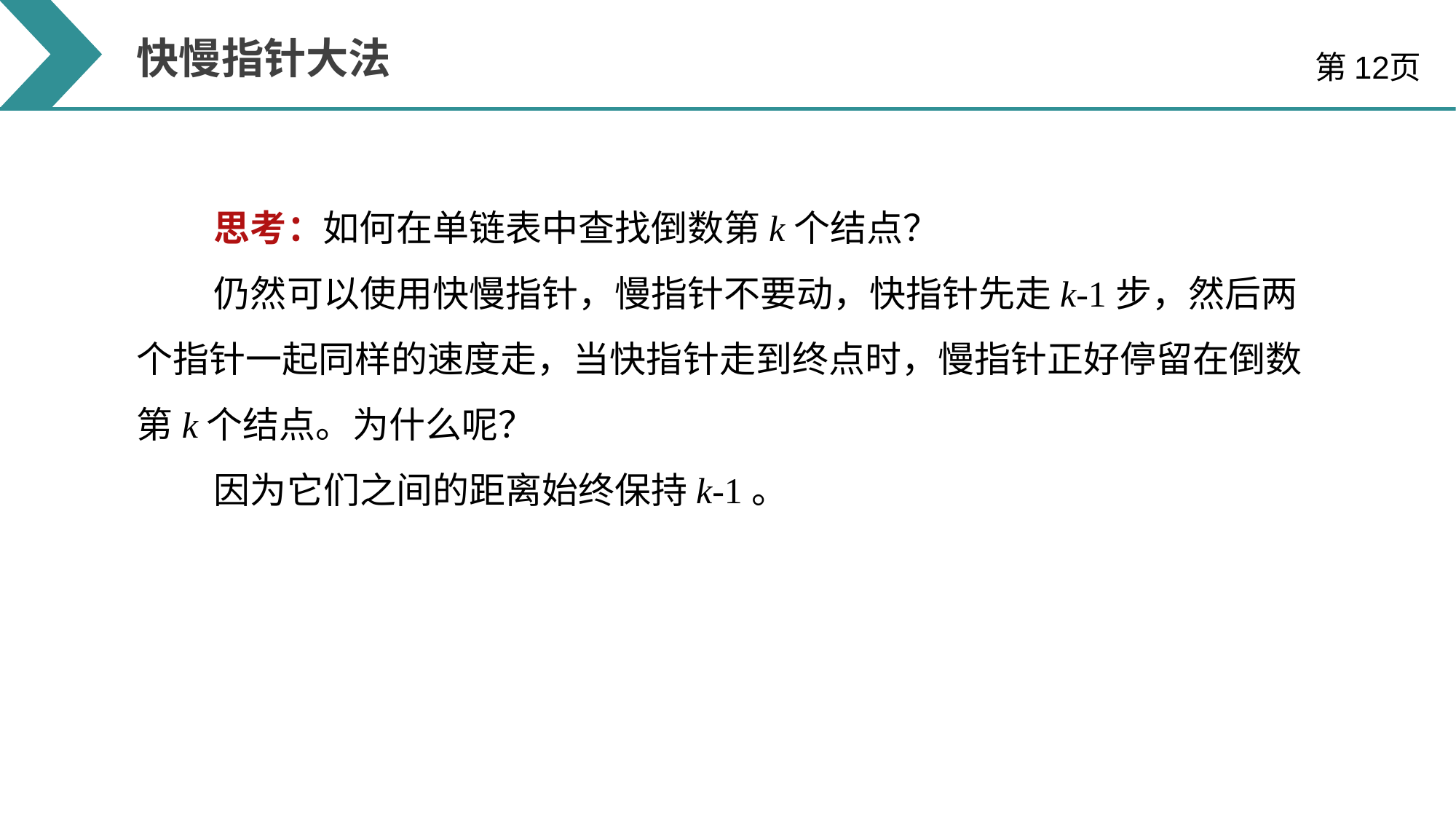

快慢指针大法
第12页
思考：如何在单链表中查找倒数第k个结点？
仍然可以使用快慢指针，慢指针不要动，快指针先走k-1步，然后两个指针一起同样的速度走，当快指针走到终点时，慢指针正好停留在倒数第k个结点。为什么呢？
因为它们之间的距离始终保持k-1。